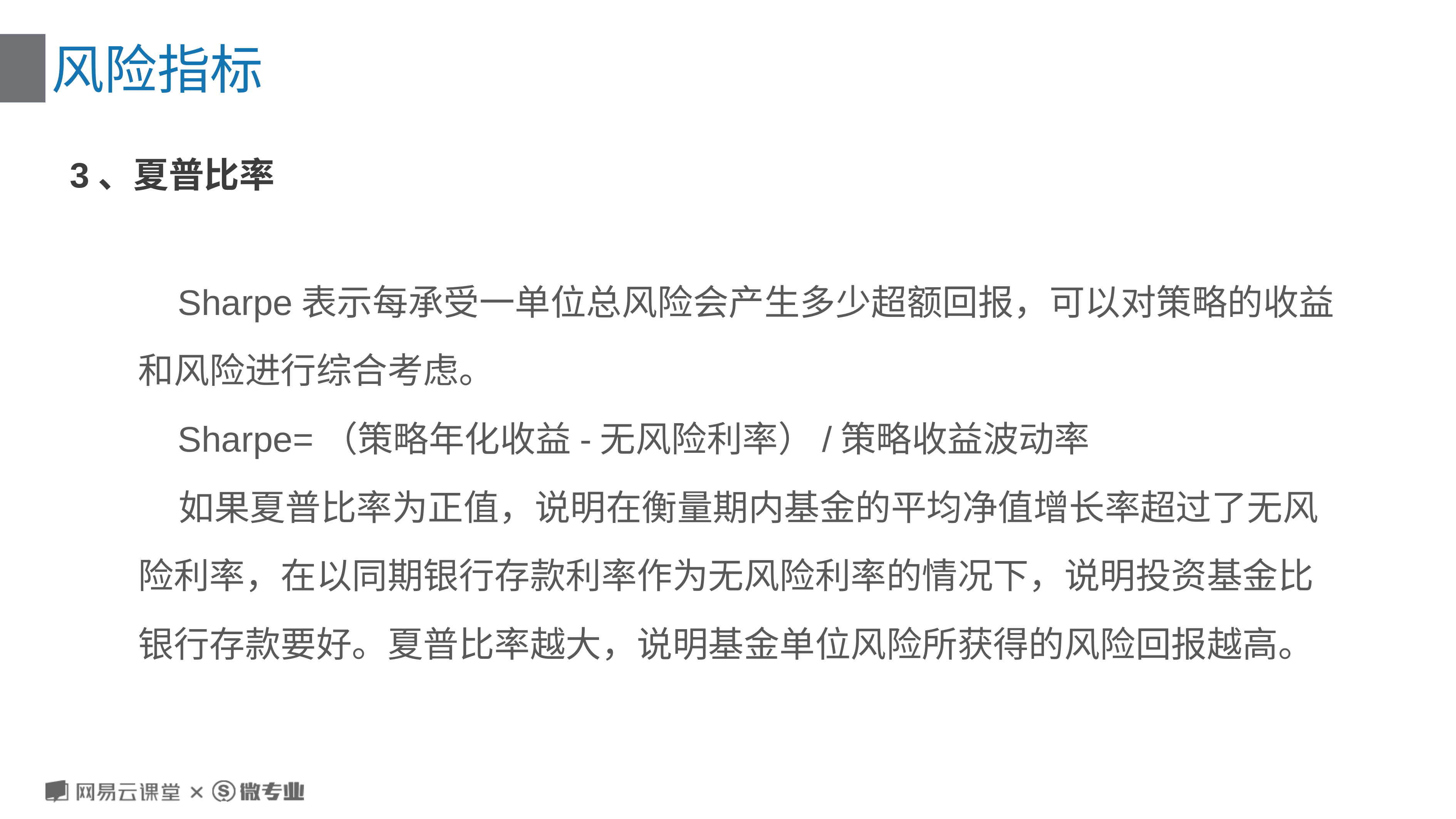

# 风险指标
3、夏普比率
    Sharpe表示每承受一单位总风险会产生多少超额回报，可以对策略的收益和风险进行综合考虑。
    Sharpe=（策略年化收益-无风险利率）/策略收益波动率
    如果夏普比率为正值，说明在衡量期内基金的平均净值增长率超过了无风险利率，在以同期银行存款利率作为无风险利率的情况下，说明投资基金比银行存款要好。夏普比率越大，说明基金单位风险所获得的风险回报越高。